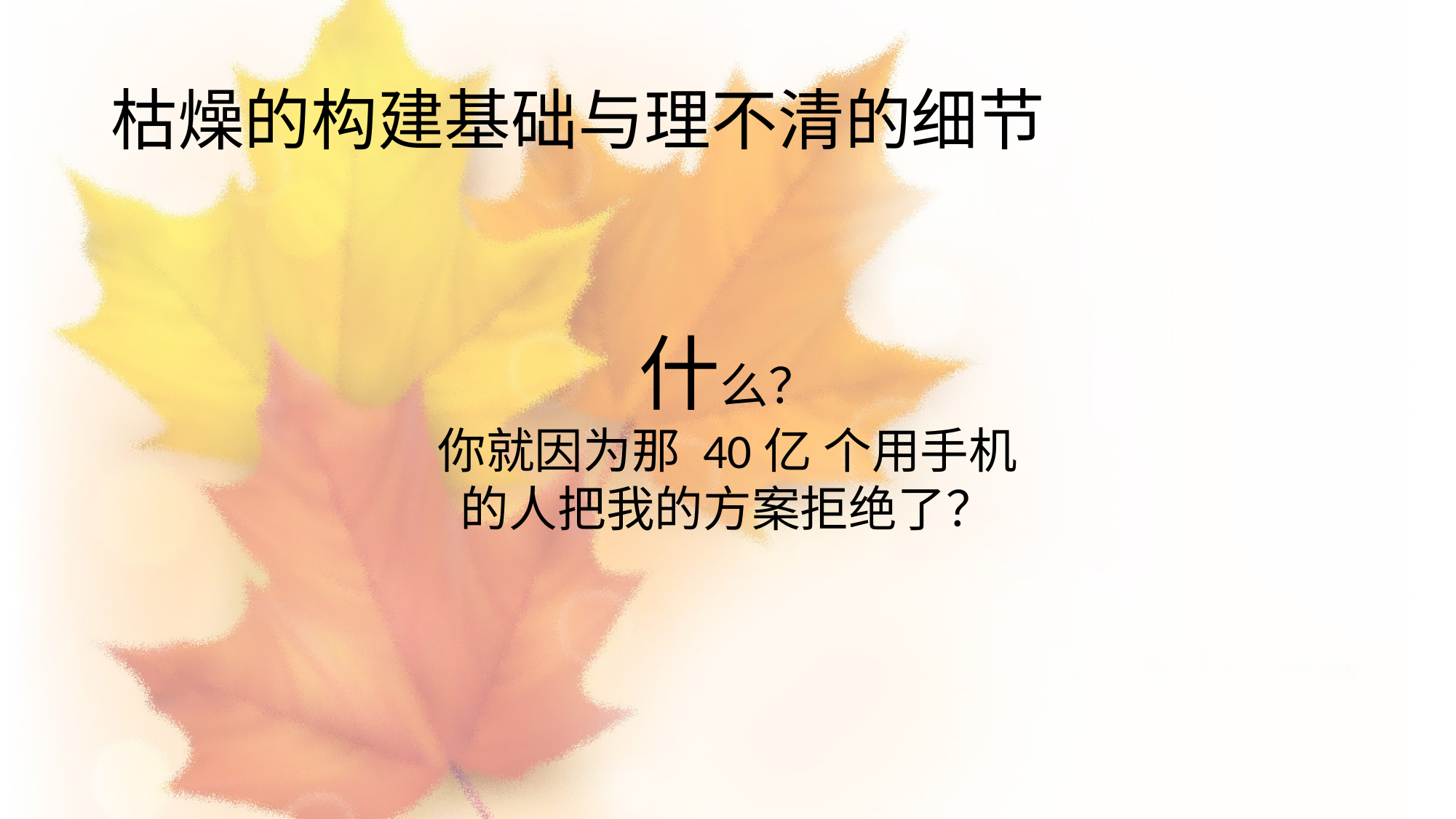

# 枯燥的构建基础与理不清的细节
什么？
你就因为那 40亿 个用手机
的人把我的方案拒绝了？